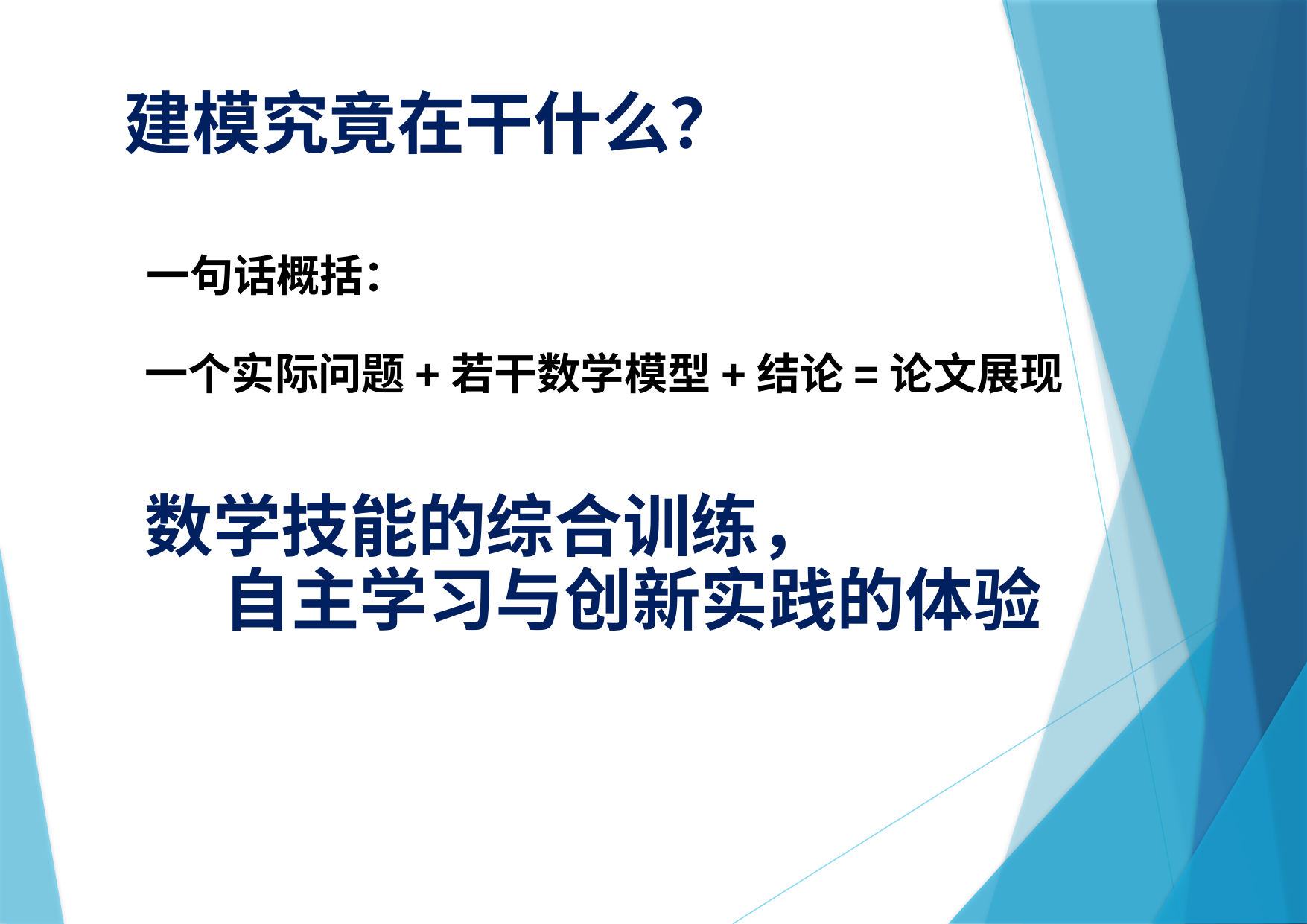

# 建模究竟在干什么？
一句话概括：

一个实际问题+若干数学模型+结论=论文展现

数学技能的综合训练，
    自主学习与创新实践的体验